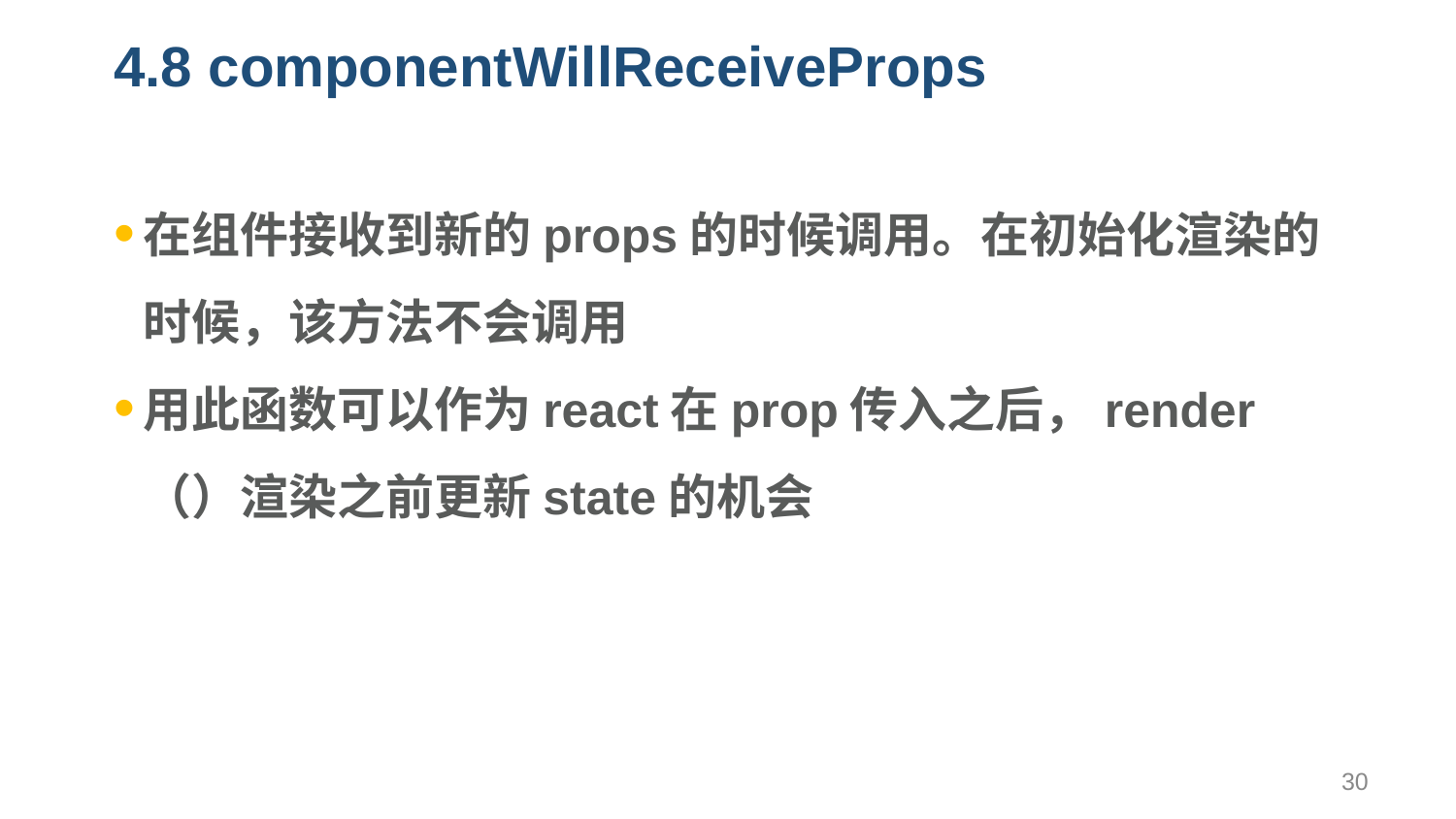

# 4.8 componentWillReceiveProps
在组件接收到新的props的时候调用。在初始化渲染的时候，该方法不会调用
用此函数可以作为react在prop传入之后，render（）渲染之前更新state的机会
30